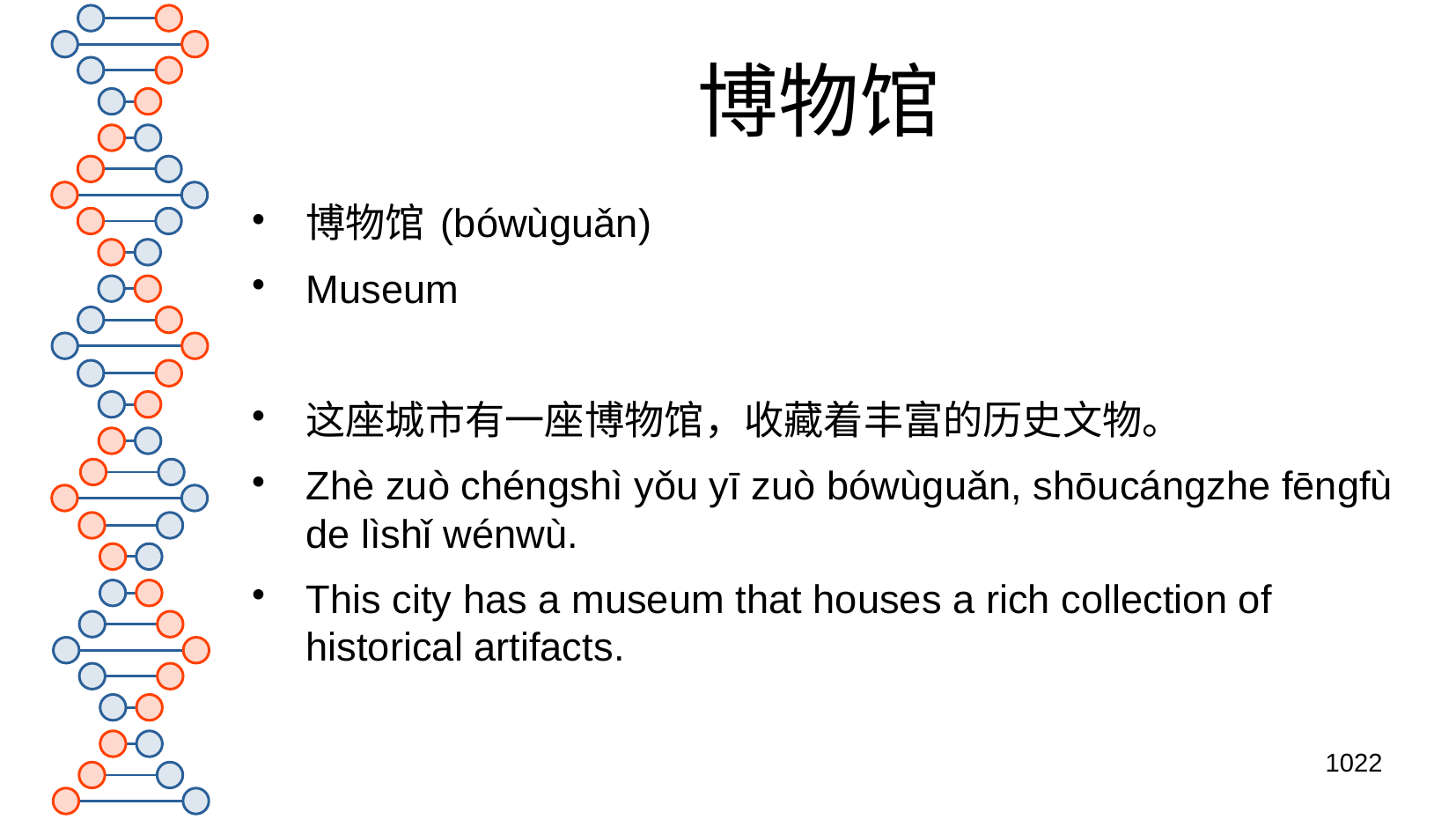

# 博物馆
博物馆 (bówùguǎn)
Museum

这座城市有一座博物馆，收藏着丰富的历史文物。
Zhè zuò chéngshì yǒu yī zuò bówùguǎn, shōucángzhe fēngfù de lìshǐ wénwù.
This city has a museum that houses a rich collection of historical artifacts.

1022